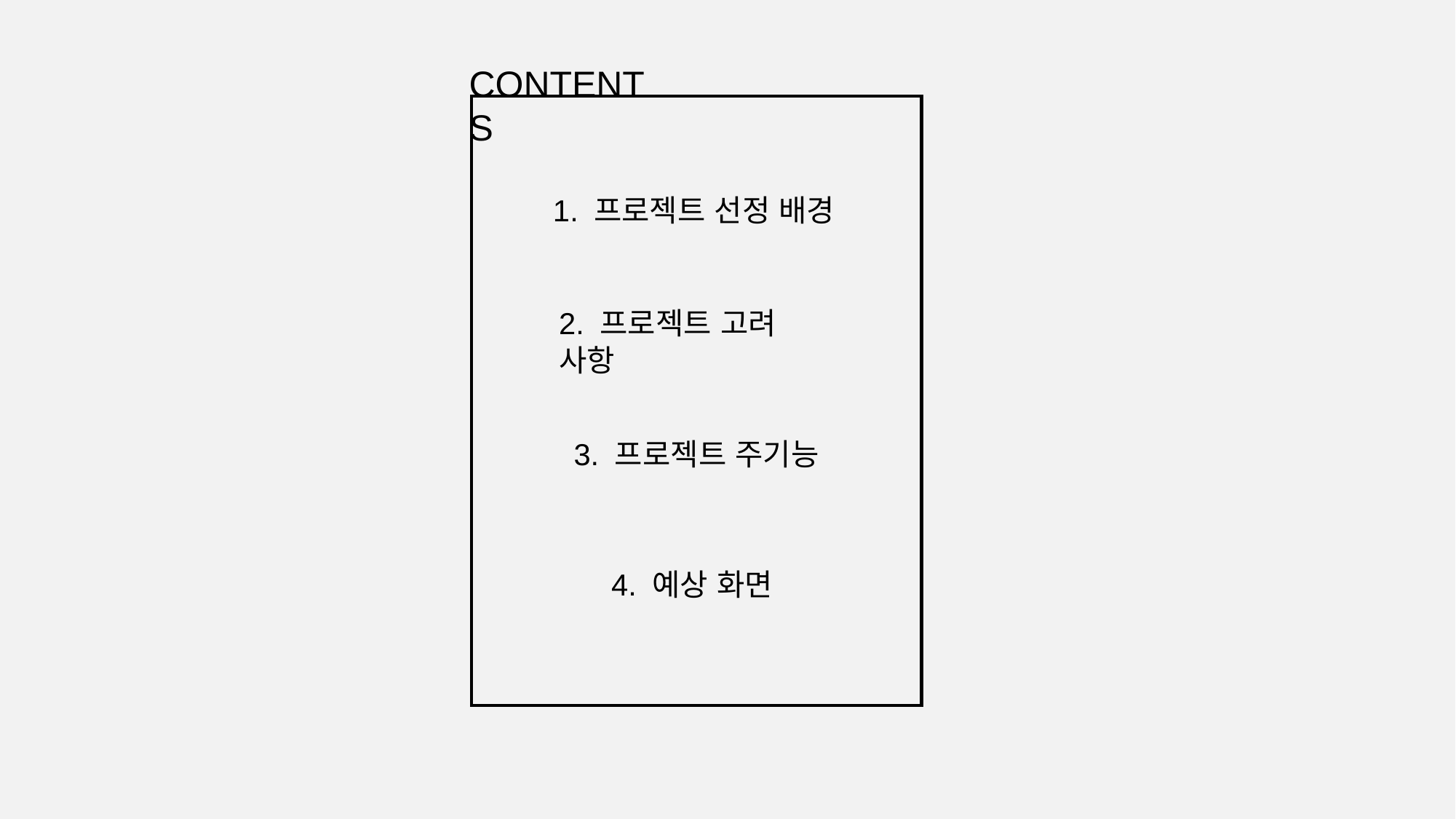

CONTENTS

1. 프로젝트 선정 배경
2. 프로젝트 고려 사항
3. 프로젝트 주기능
4. 예상 화면